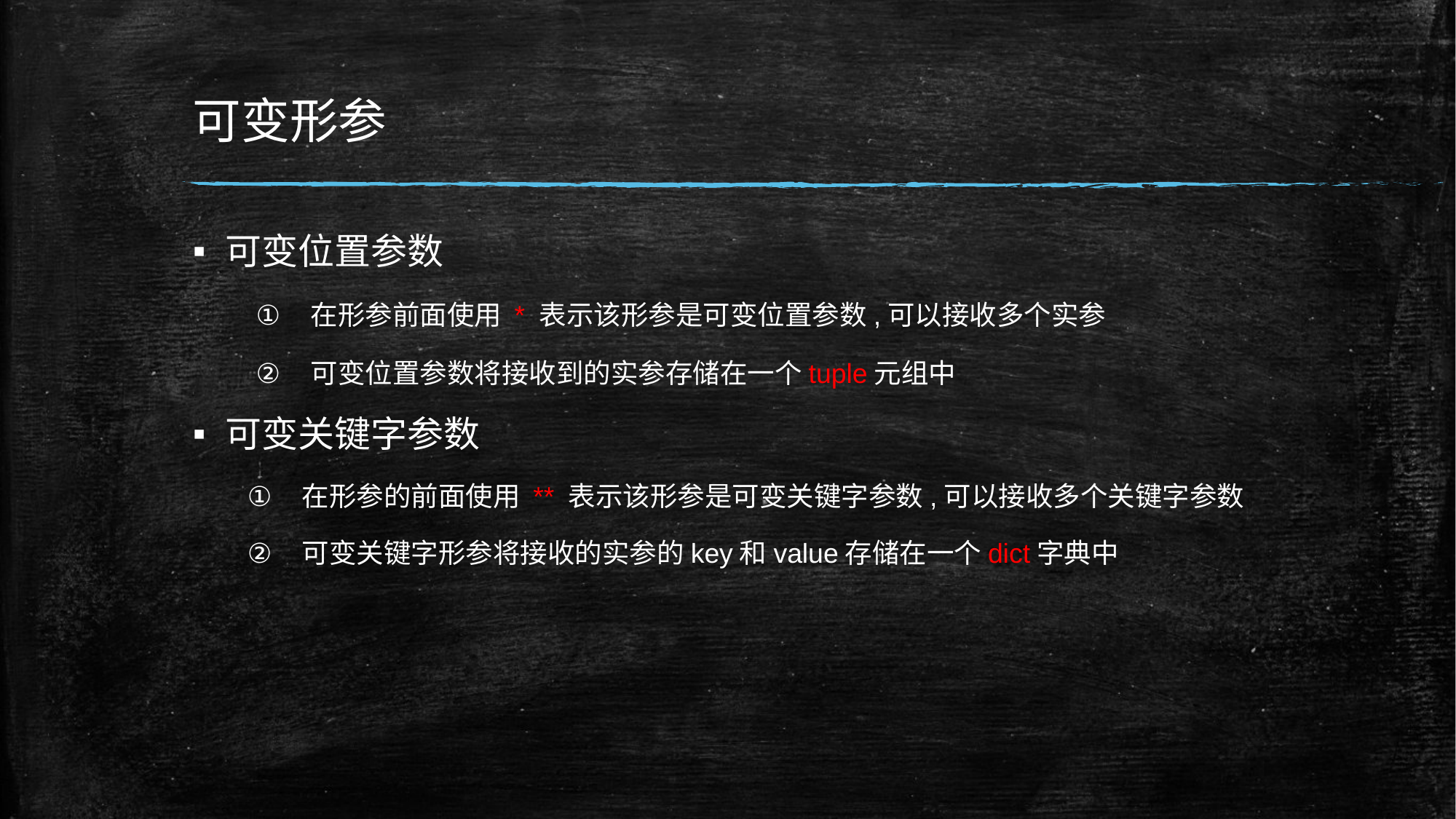

# 可变形参
可变位置参数
在形参前面使用 * 表示该形参是可变位置参数,可以接收多个实参
可变位置参数将接收到的实参存储在一个tuple元组中
可变关键字参数
在形参的前面使用 ** 表示该形参是可变关键字参数,可以接收多个关键字参数
可变关键字形参将接收的实参的key和value存储在一个dict字典中